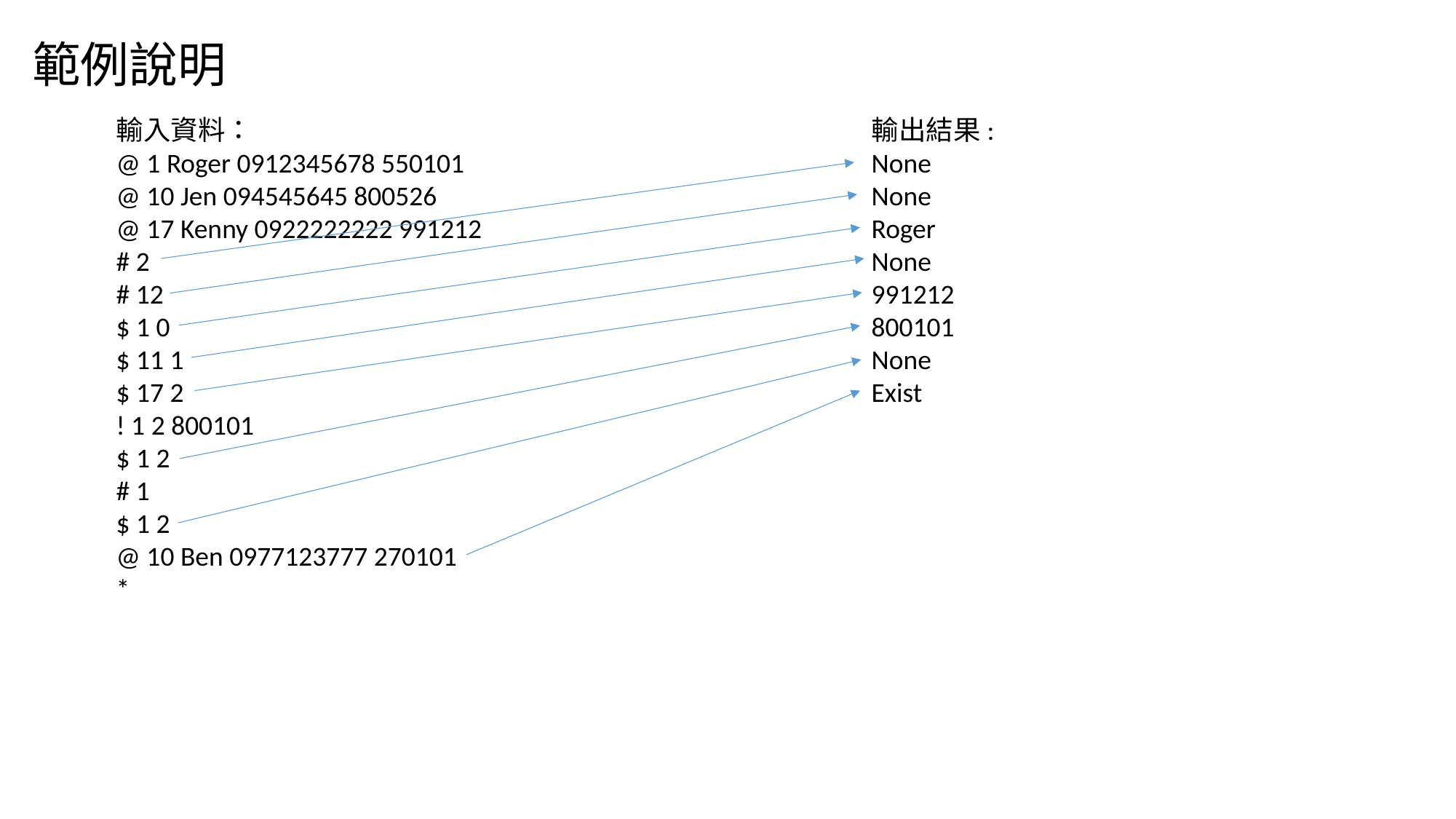

# 範例說明
輸入資料：
@ 1 Roger 0912345678 550101
@ 10 Jen 094545645 800526
@ 17 Kenny 0922222222 991212
# 2
# 12
$ 1 0
$ 11 1
$ 17 2
! 1 2 800101
$ 1 2
# 1
$ 1 2
@ 10 Ben 0977123777 270101
*
輸出結果:
None
None
Roger
None
991212
800101
None
Exist